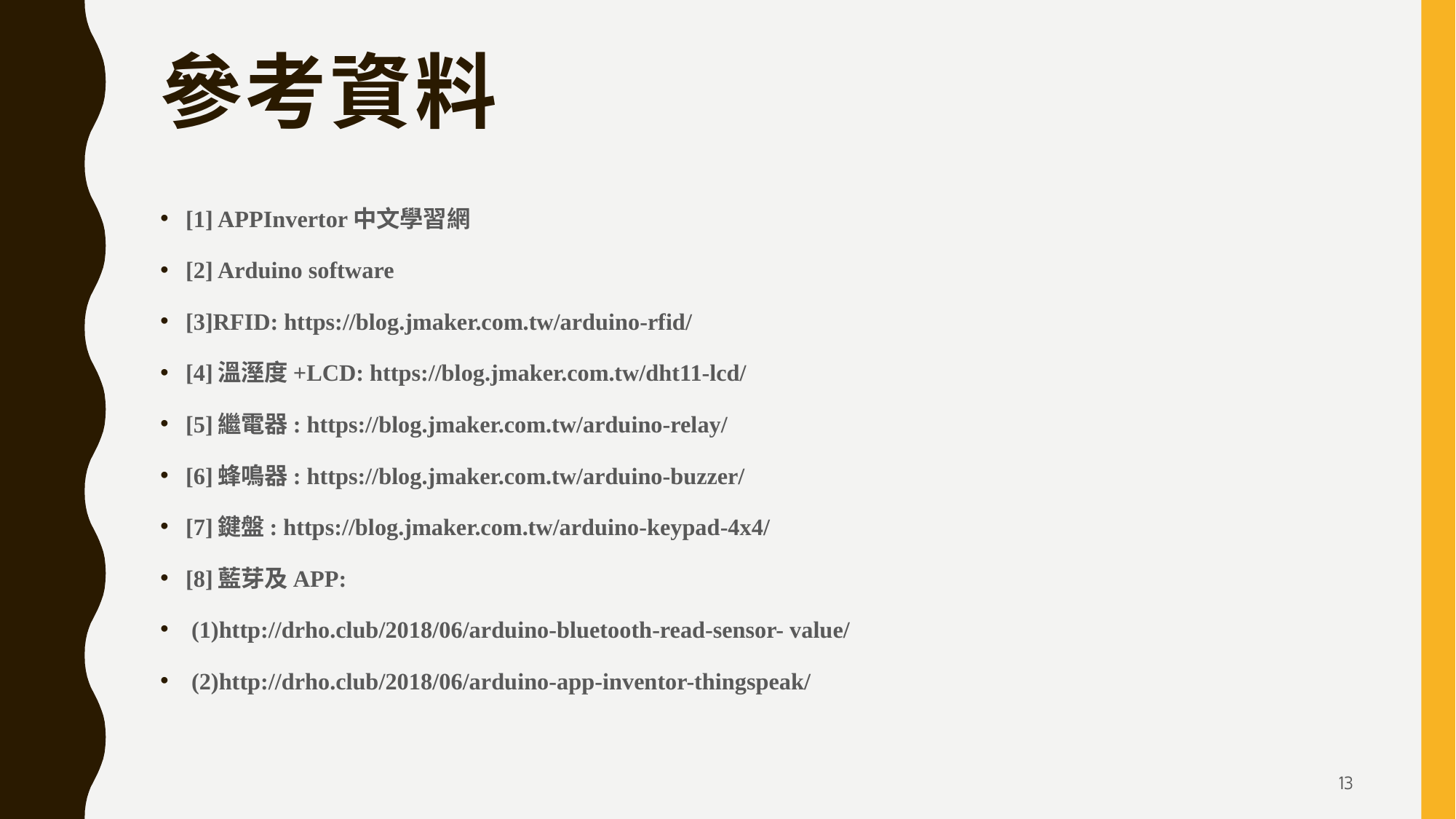

# 參考資料
[1] APPInvertor中文學習網
[2] Arduino software
[3]RFID: https://blog.jmaker.com.tw/arduino-rfid/
[4]溫溼度+LCD: https://blog.jmaker.com.tw/dht11-lcd/
[5]繼電器: https://blog.jmaker.com.tw/arduino-relay/
[6]蜂鳴器: https://blog.jmaker.com.tw/arduino-buzzer/
[7]鍵盤: https://blog.jmaker.com.tw/arduino-keypad-4x4/
[8]藍芽及APP:
 (1)http://drho.club/2018/06/arduino-bluetooth-read-sensor- value/
 (2)http://drho.club/2018/06/arduino-app-inventor-thingspeak/
13